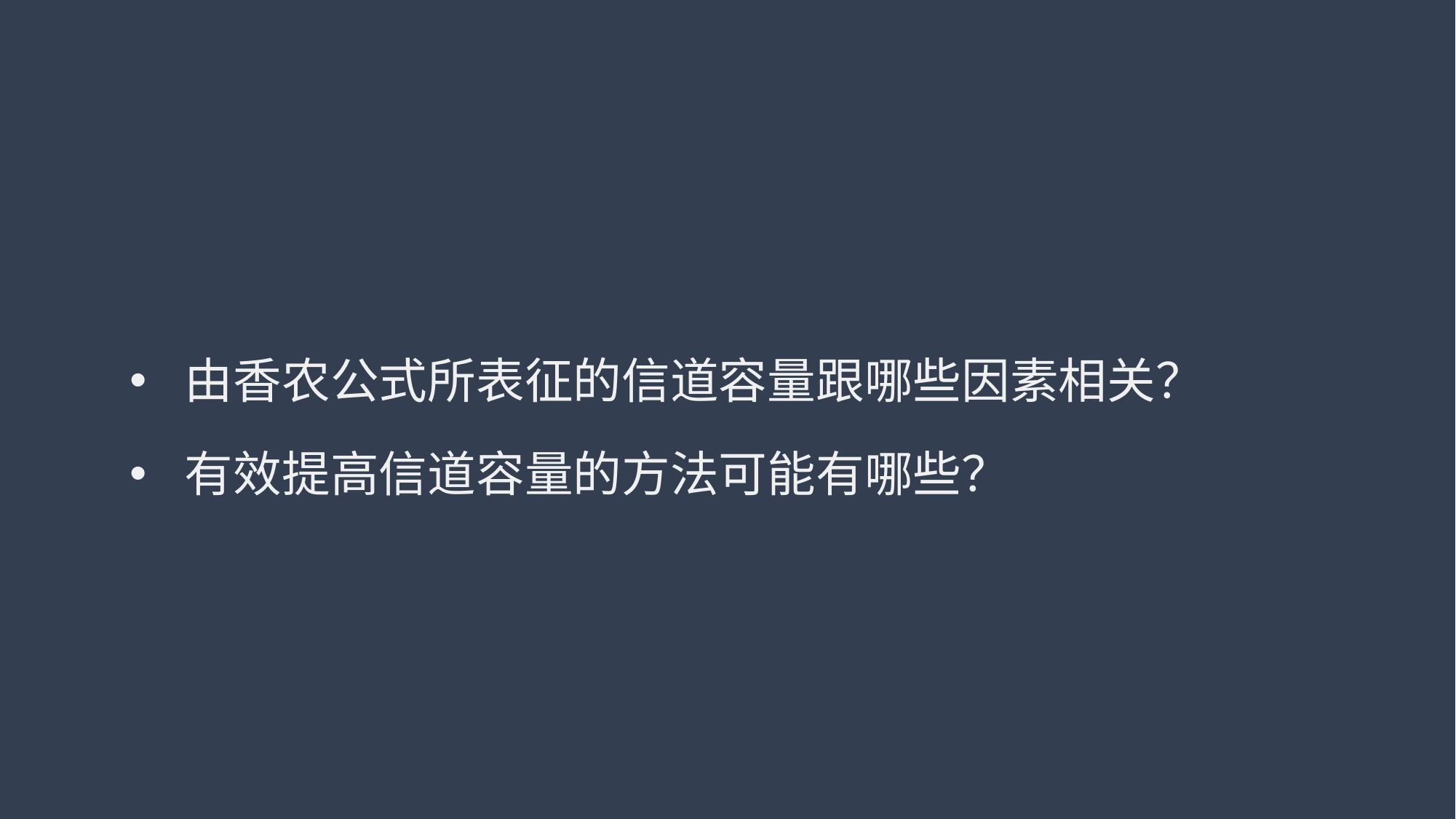

由香农公式所表征的信道容量跟哪些因素相关？
有效提高信道容量的方法可能有哪些？